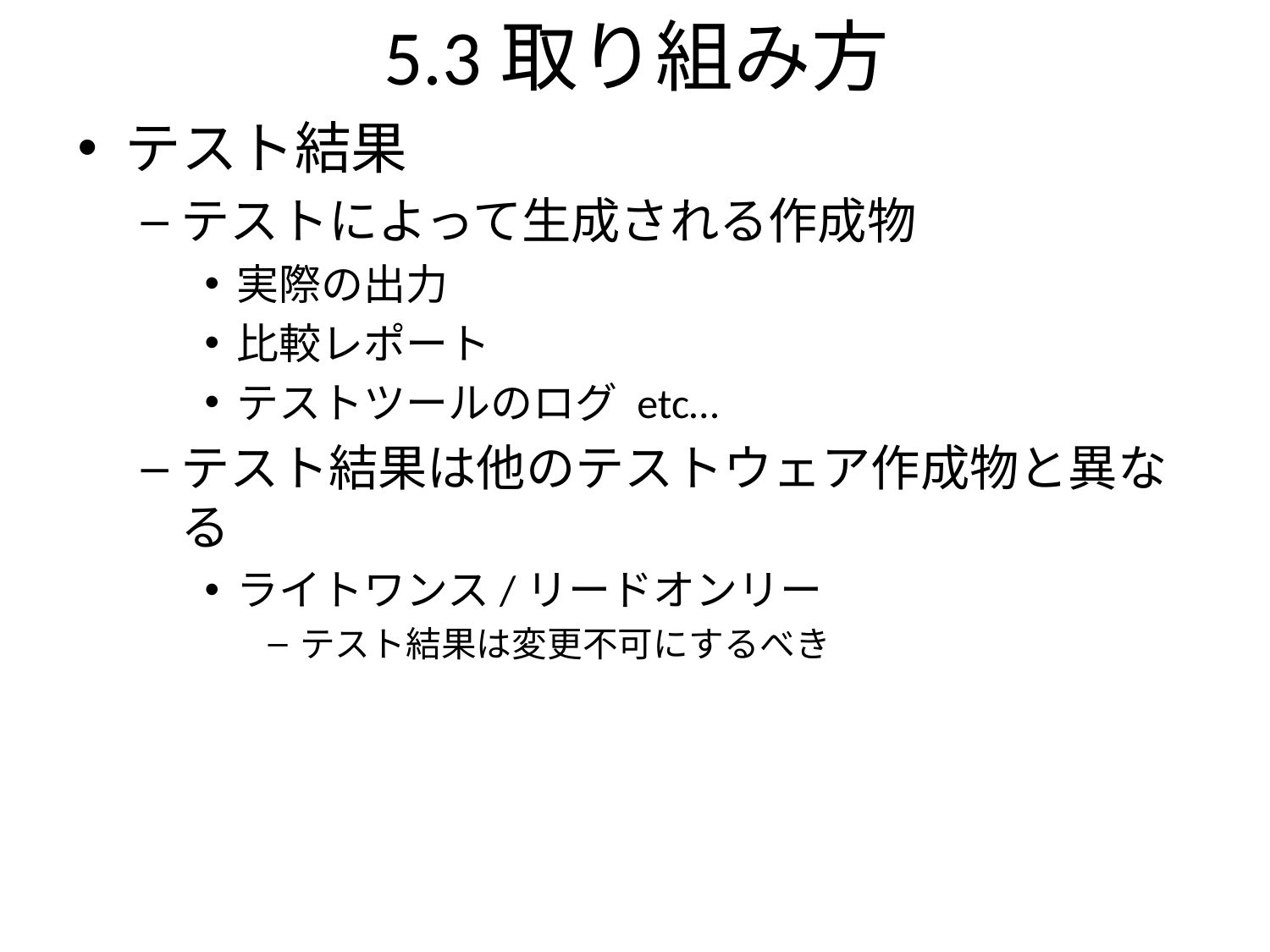

5.3取り組み方
テスト結果
テストによって生成される作成物
実際の出力
比較レポート
テストツールのログ etc…
テスト結果は他のテストウェア作成物と異なる
ライトワンス/リードオンリー
テスト結果は変更不可にするべき